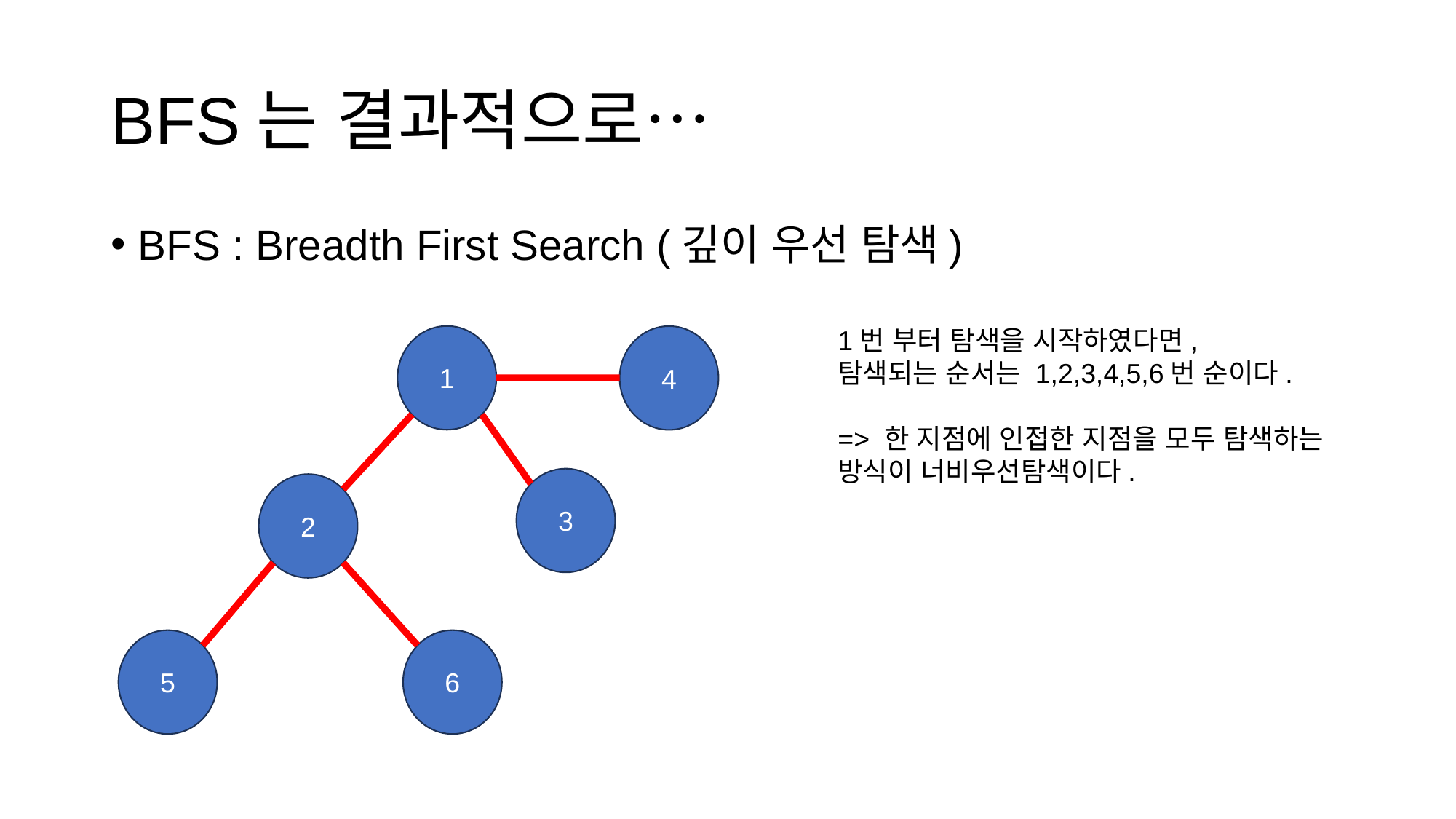

# BFS는 결과적으로…
BFS : Breadth First Search (깊이 우선 탐색)

1번 부터 탐색을 시작하였다면,
탐색되는 순서는 1,2,3,4,5,6번 순이다.

=> 한 지점에 인접한 지점을 모두 탐색하는 방식이 너비우선탐색이다.
1
4
3
2
5
6